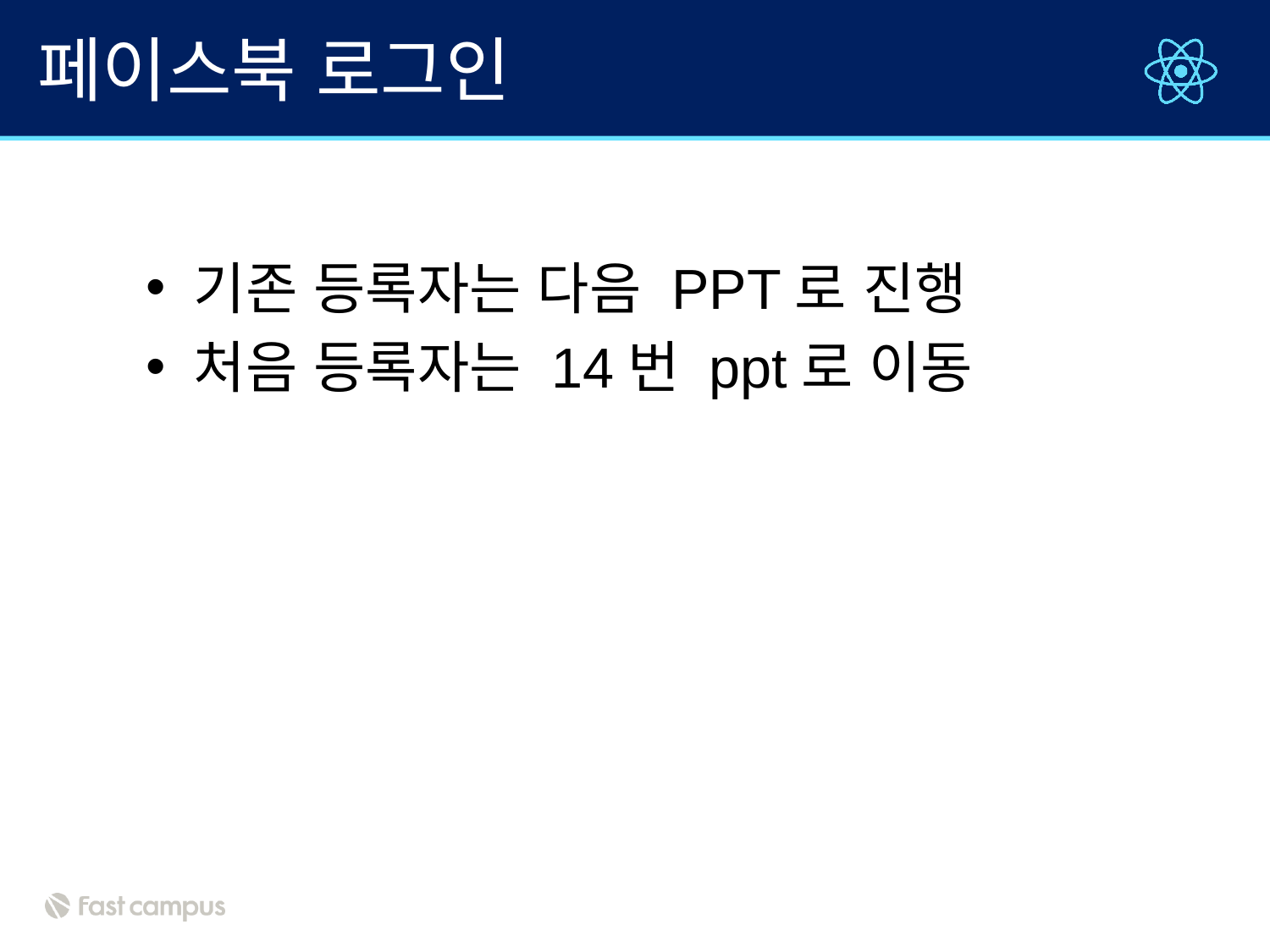

# 페이스북 로그인
기존 등록자는 다음 PPT로 진행
처음 등록자는 14번 ppt로 이동